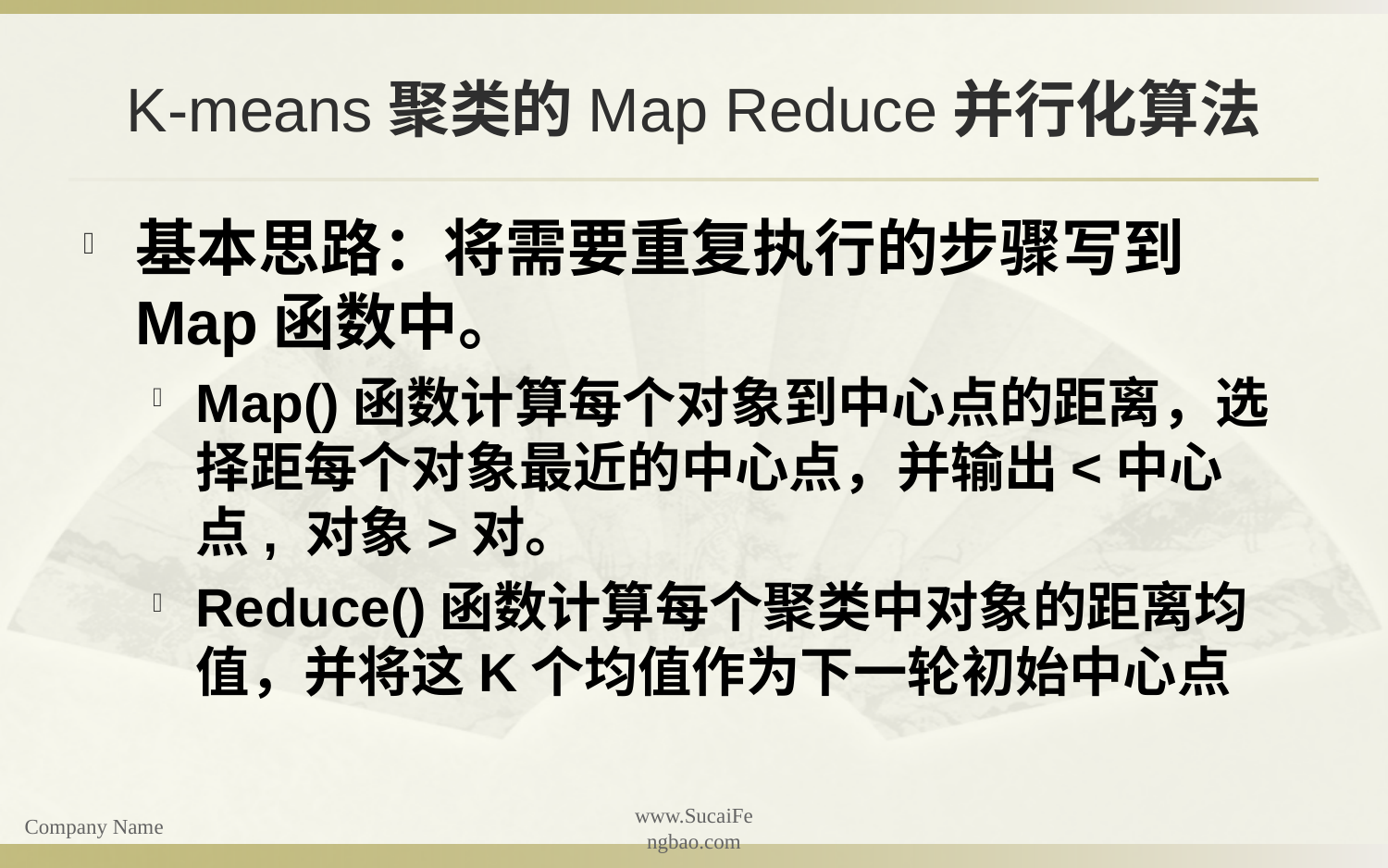

# K-means聚类的Map Reduce并行化算法
基本思路：将需要重复执行的步骤写到Map函数中。
Map()函数计算每个对象到中心点的距离，选择距每个对象最近的中心点，并输出<中心点, 对象>对。
Reduce()函数计算每个聚类中对象的距离均值，并将这K个均值作为下一轮初始中心点
Company Name
www.SucaiFengbao.com